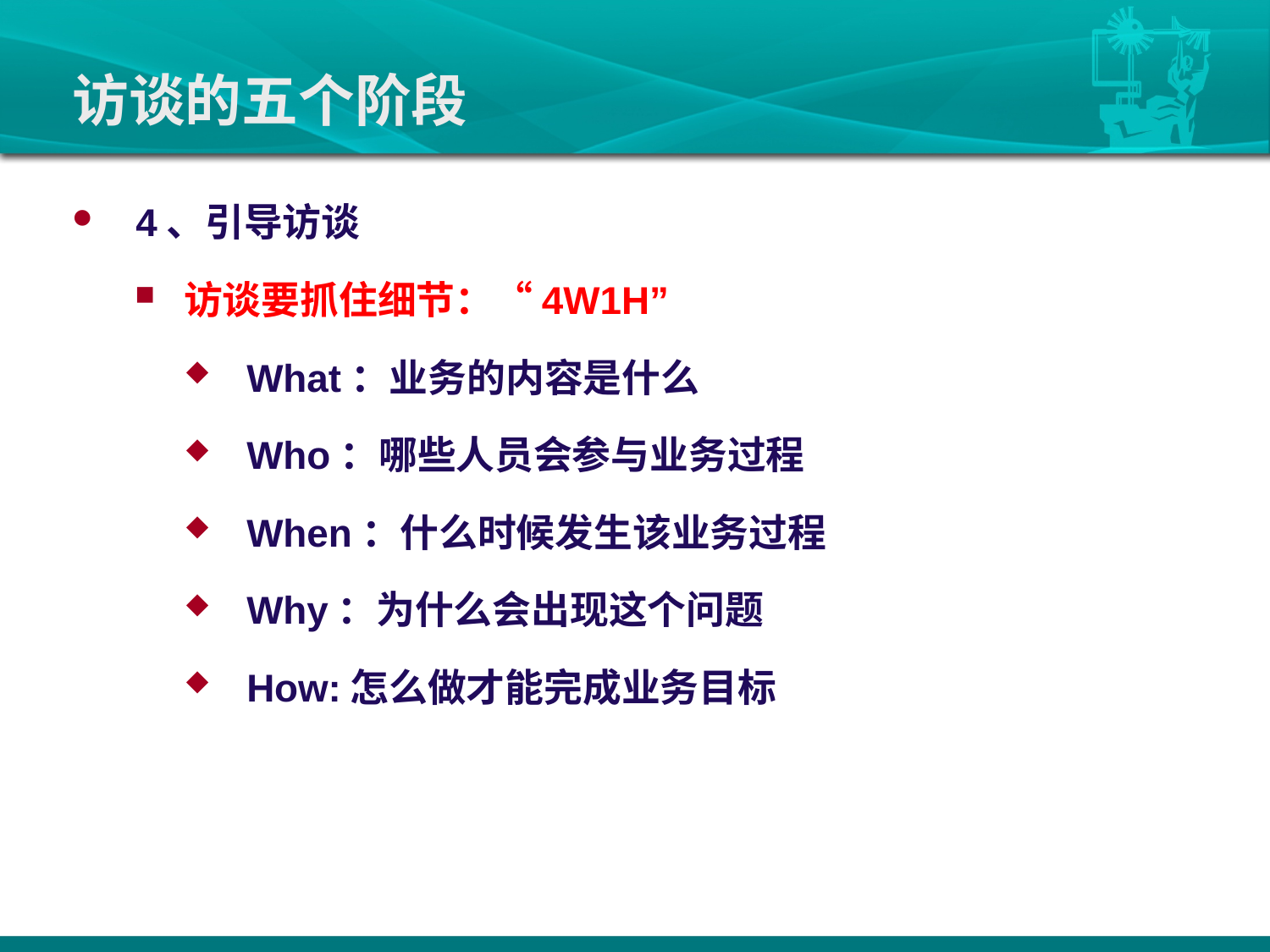

# 访谈的五个阶段
4、引导访谈
访谈要抓住细节：“4W1H”
What：业务的内容是什么
Who：哪些人员会参与业务过程
When：什么时候发生该业务过程
Why：为什么会出现这个问题
How:怎么做才能完成业务目标